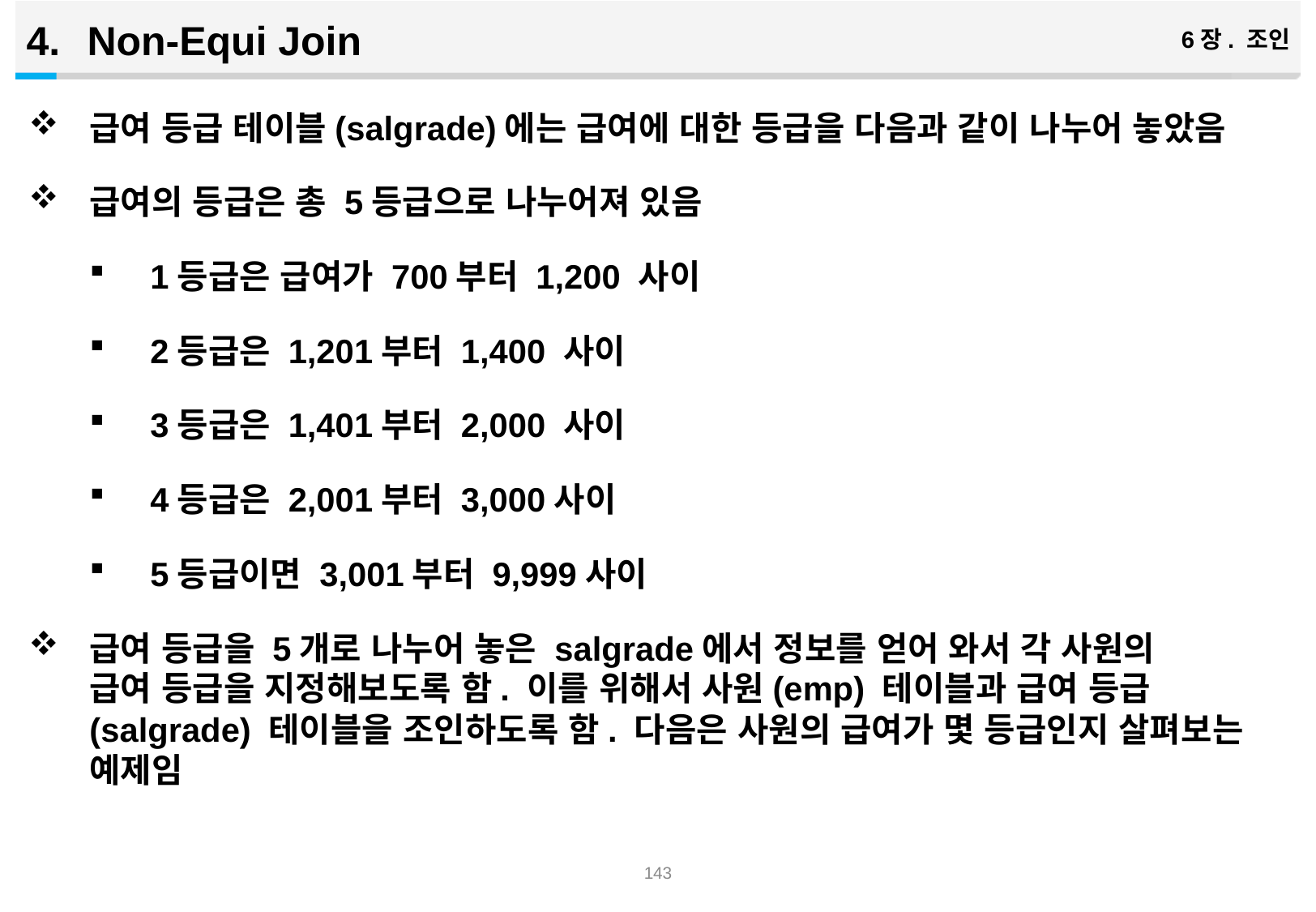

Non-Equi Join
6장. 조인
급여 등급 테이블(salgrade)에는 급여에 대한 등급을 다음과 같이 나누어 놓았음
급여의 등급은 총 5등급으로 나누어져 있음
1등급은 급여가 700부터 1,200 사이
2등급은 1,201부터 1,400 사이
3등급은 1,401부터 2,000 사이
4등급은 2,001부터 3,000사이
5등급이면 3,001부터 9,999사이
급여 등급을 5개로 나누어 놓은 salgrade에서 정보를 얻어 와서 각 사원의        급여 등급을 지정해보도록 함. 이를 위해서 사원(emp) 테이블과 급여 등급(salgrade) 테이블을 조인하도록 함. 다음은 사원의 급여가 몇 등급인지 살펴보는 예제임

143